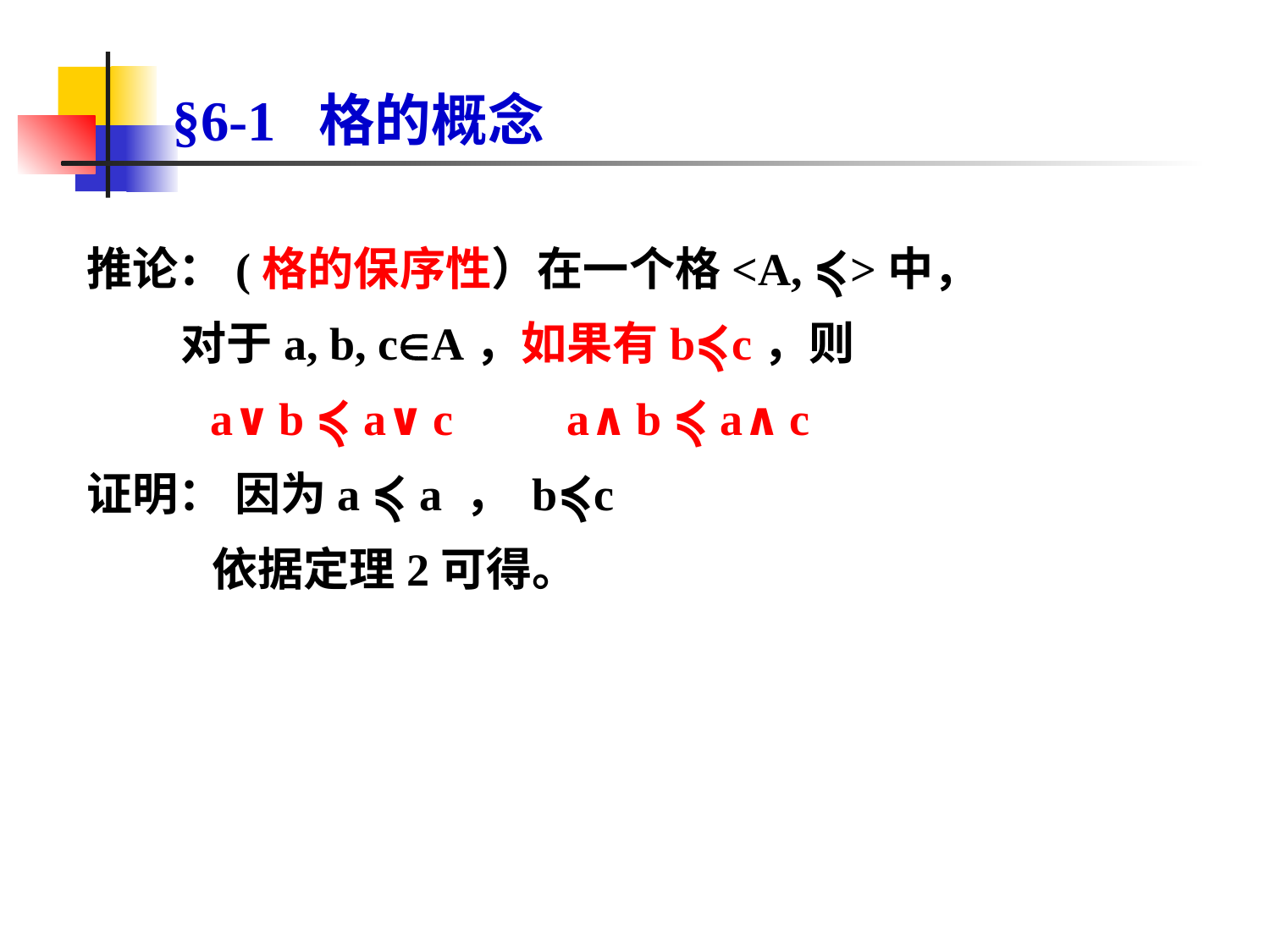

# §6-1  格的概念
推论：(格的保序性）在一个格<A, ≼>中，
        对于a, b, c∈A，如果有b≼c，则
　  　a∨b ≼ a∨c　　a∧b ≼ a∧c
证明： 因为a ≼ a ， b≼c
           依据定理2可得。
19